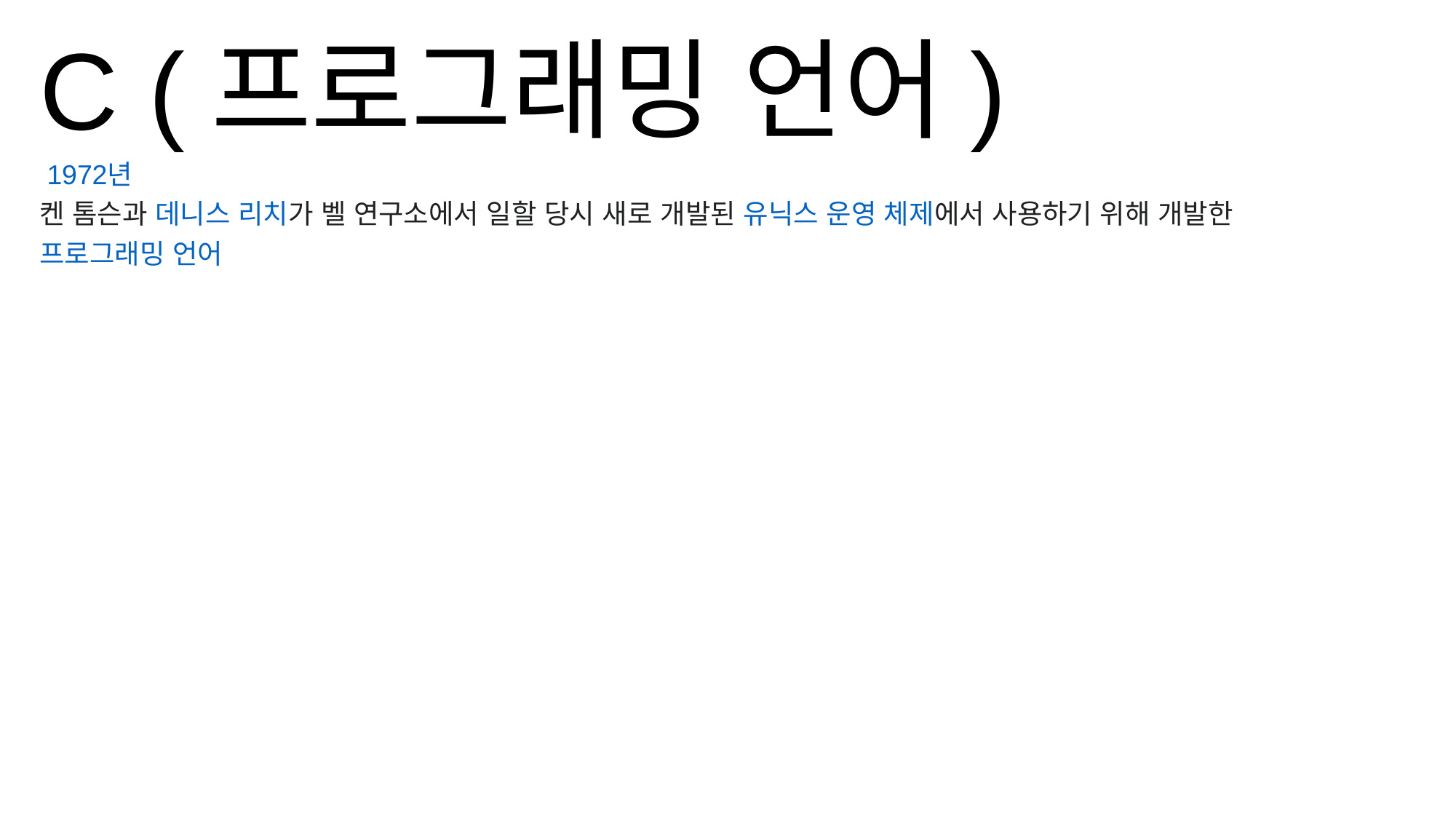

C (프로그래밍 언어)

 1972년
켄 톰슨과 데니스 리치가 벨 연구소에서 일할 당시 새로 개발된 유닉스 운영 체제에서 사용하기 위해 개발한 프로그래밍 언어